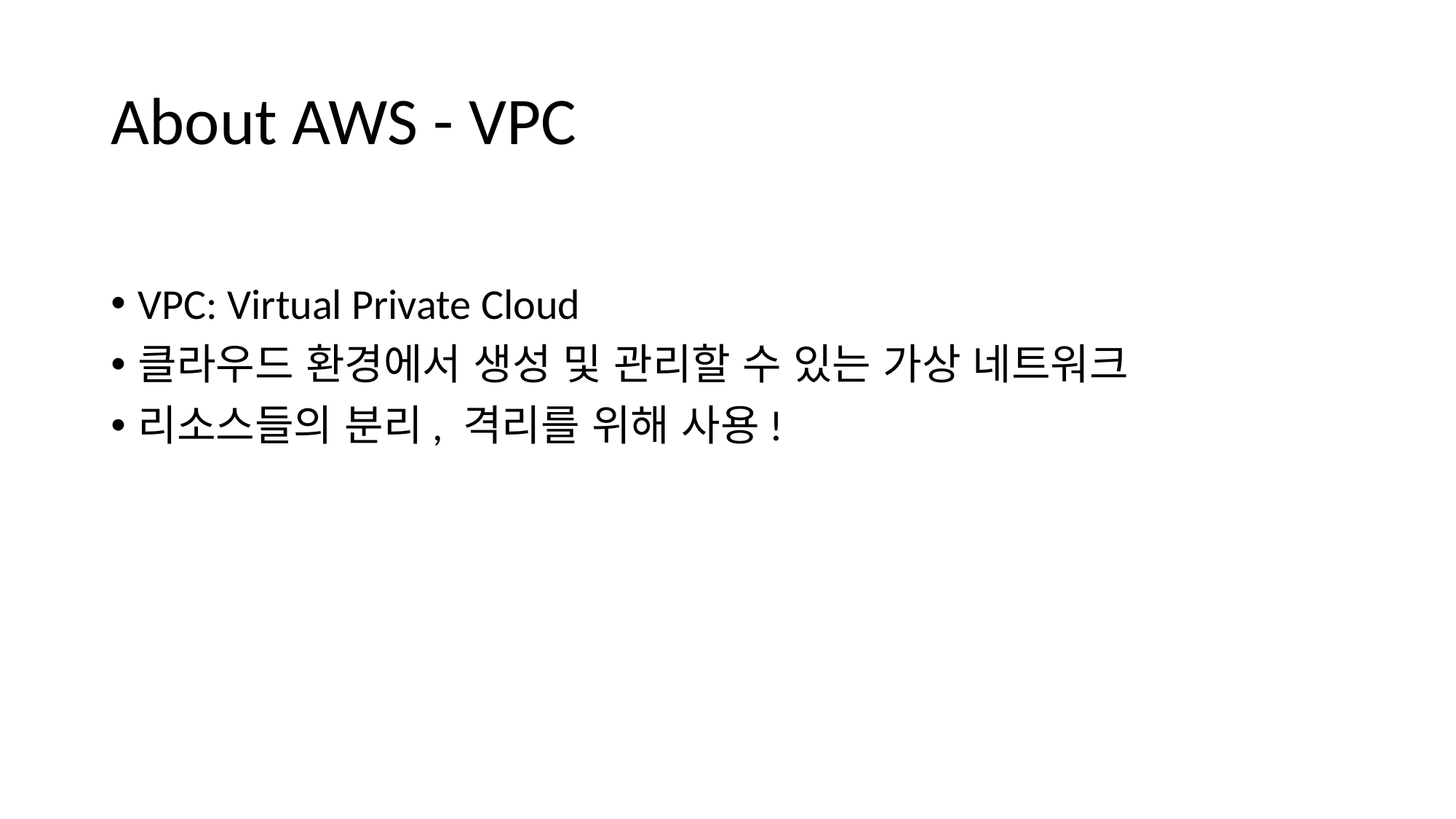

# About AWS - VPC

VPC: Virtual Private Cloud
클라우드 환경에서 생성 및 관리할 수 있는 가상 네트워크
리소스들의 분리, 격리를 위해 사용!